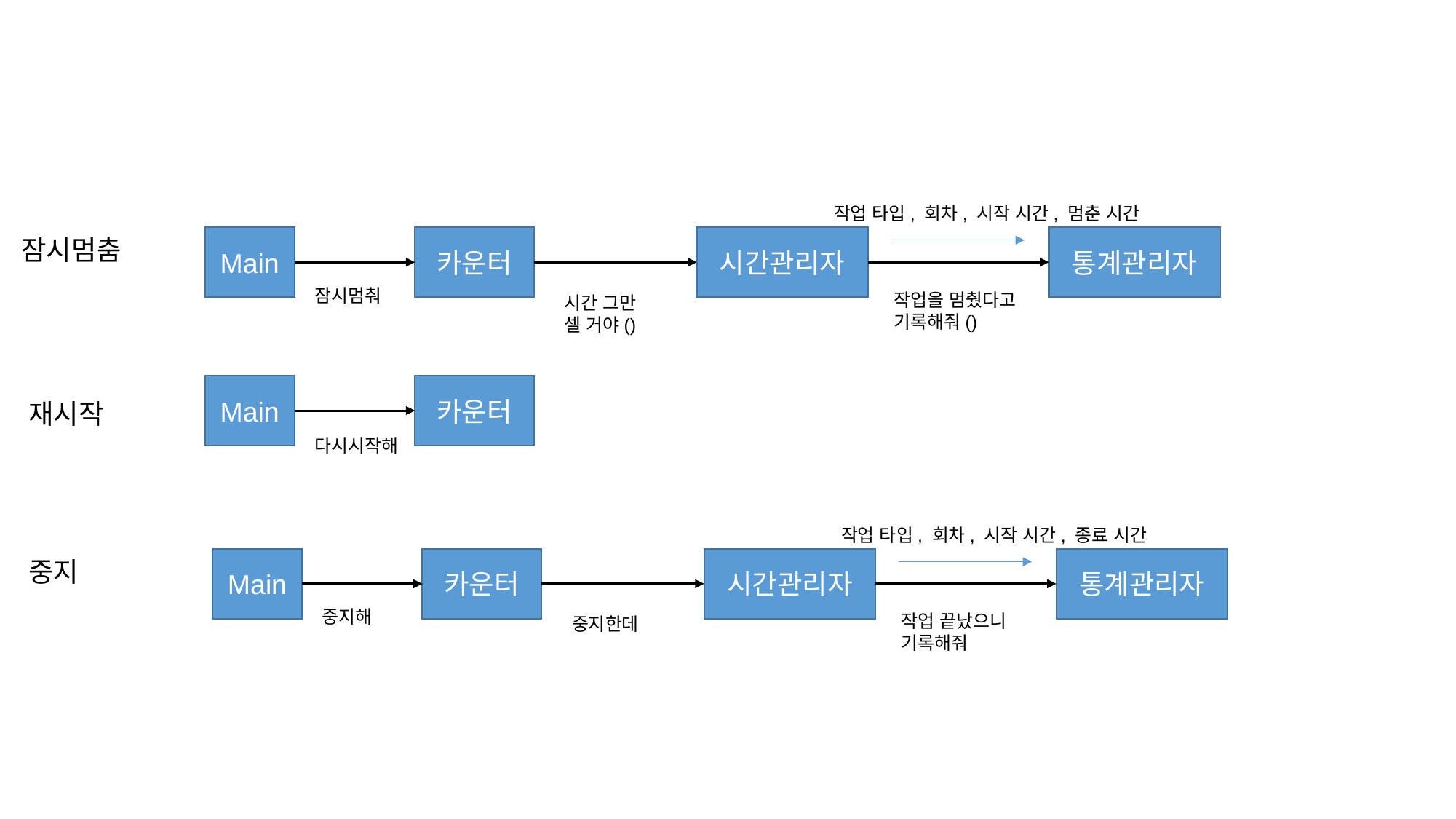

작업 타입, 회차, 시작 시간, 멈춘 시간
잠시멈춤
Main
카운터
시간관리자
통계관리자
잠시멈춰
작업을 멈췄다고 기록해줘()
시간 그만 셀 거야()
Main
카운터
재시작
다시시작해
작업 타입, 회차, 시작 시간, 종료 시간
중지
Main
카운터
시간관리자
통계관리자
중지해
작업 끝났으니 기록해줘
중지한데